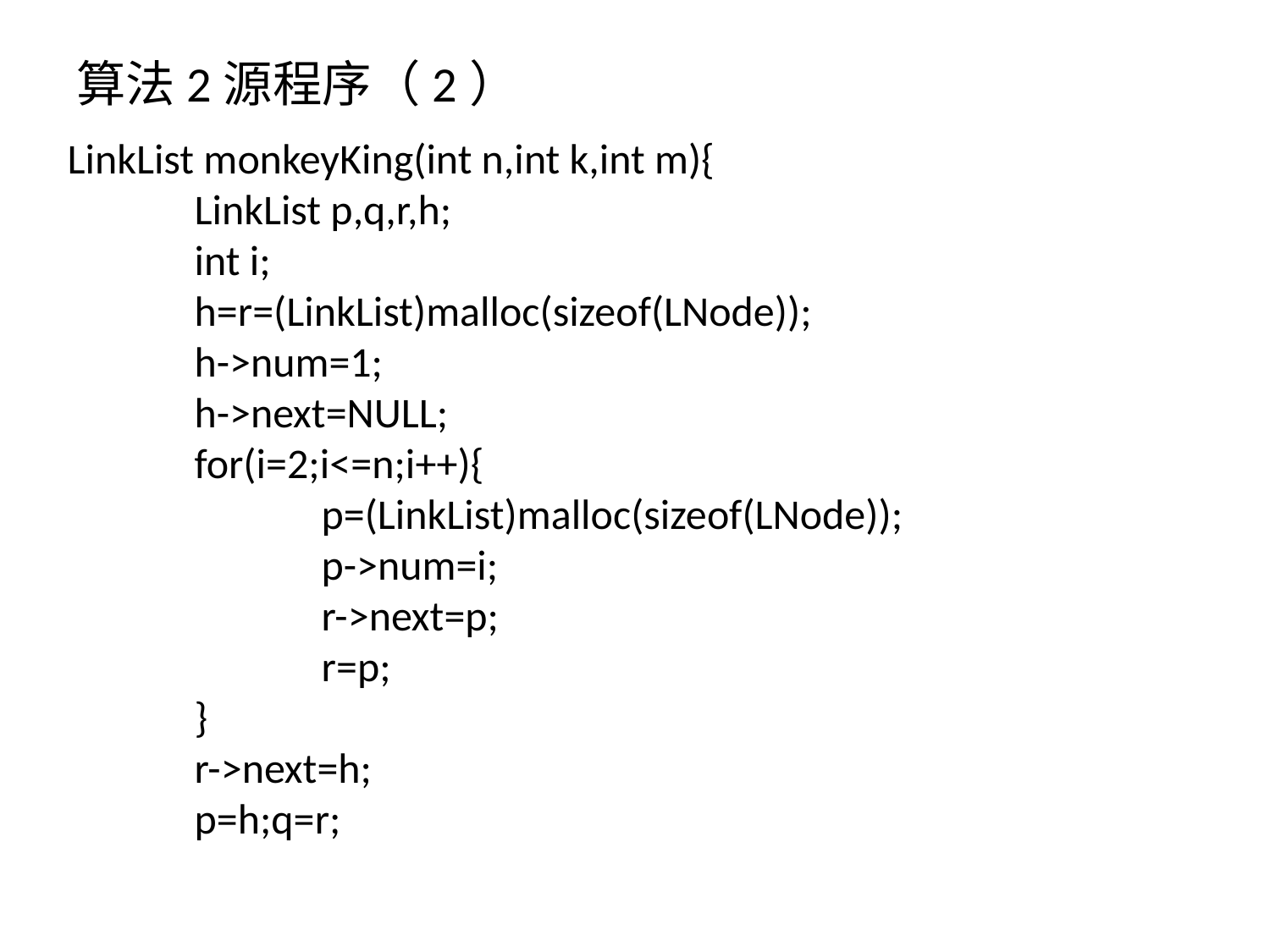

# 算法2源程序（2）
LinkList monkeyKing(int n,int k,int m){
	LinkList p,q,r,h;
	int i;
	h=r=(LinkList)malloc(sizeof(LNode));
	h->num=1;
	h->next=NULL;
	for(i=2;i<=n;i++){
		p=(LinkList)malloc(sizeof(LNode));
	   	p->num=i;
	   	r->next=p;
	   	r=p;
	}
	r->next=h;
	p=h;q=r;